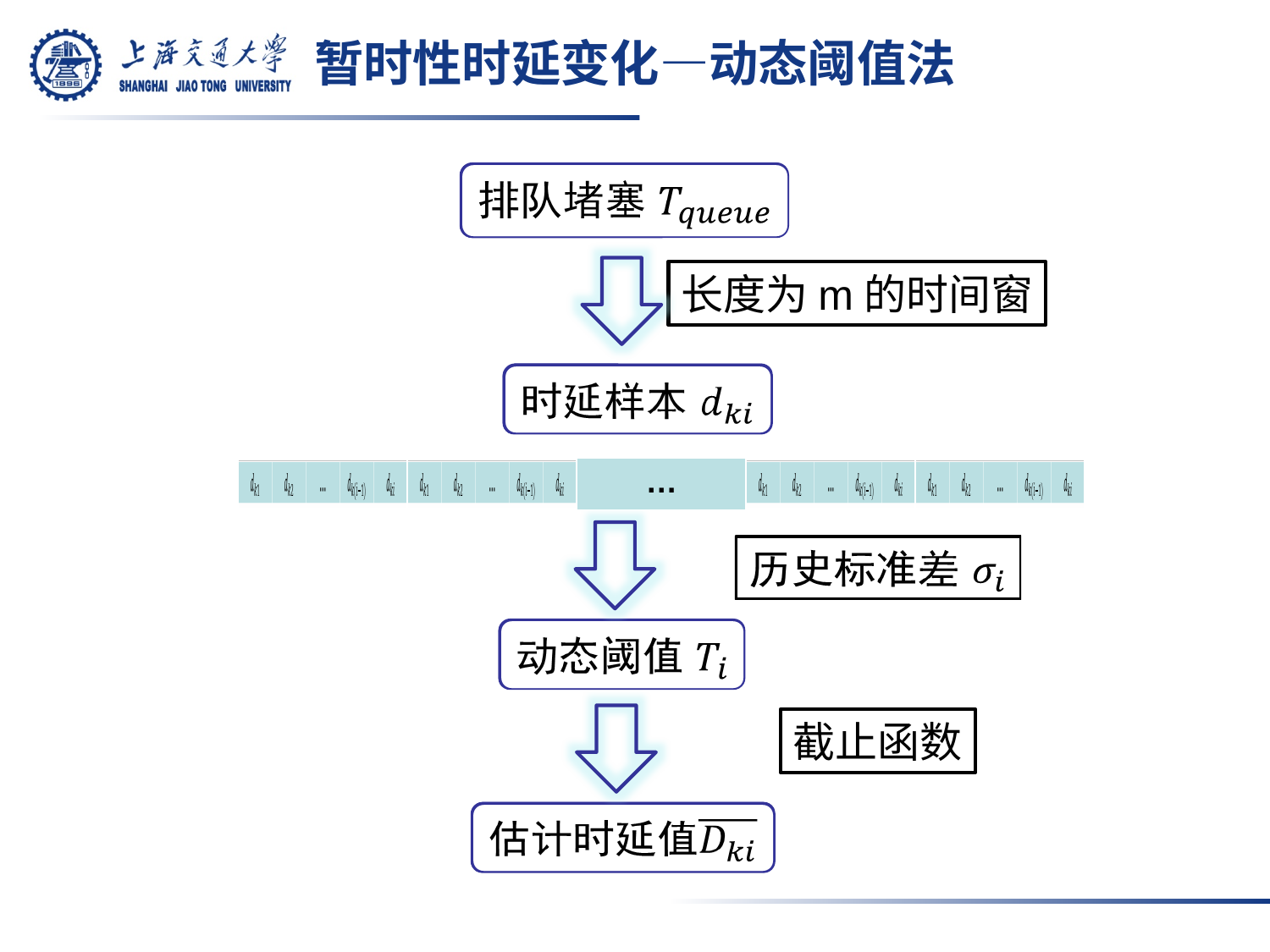

# 暂时性时延变化—动态阈值法

长度为m的时间窗

|  |  | … |  |  |
| --- | --- | --- | --- | --- |

截止函数